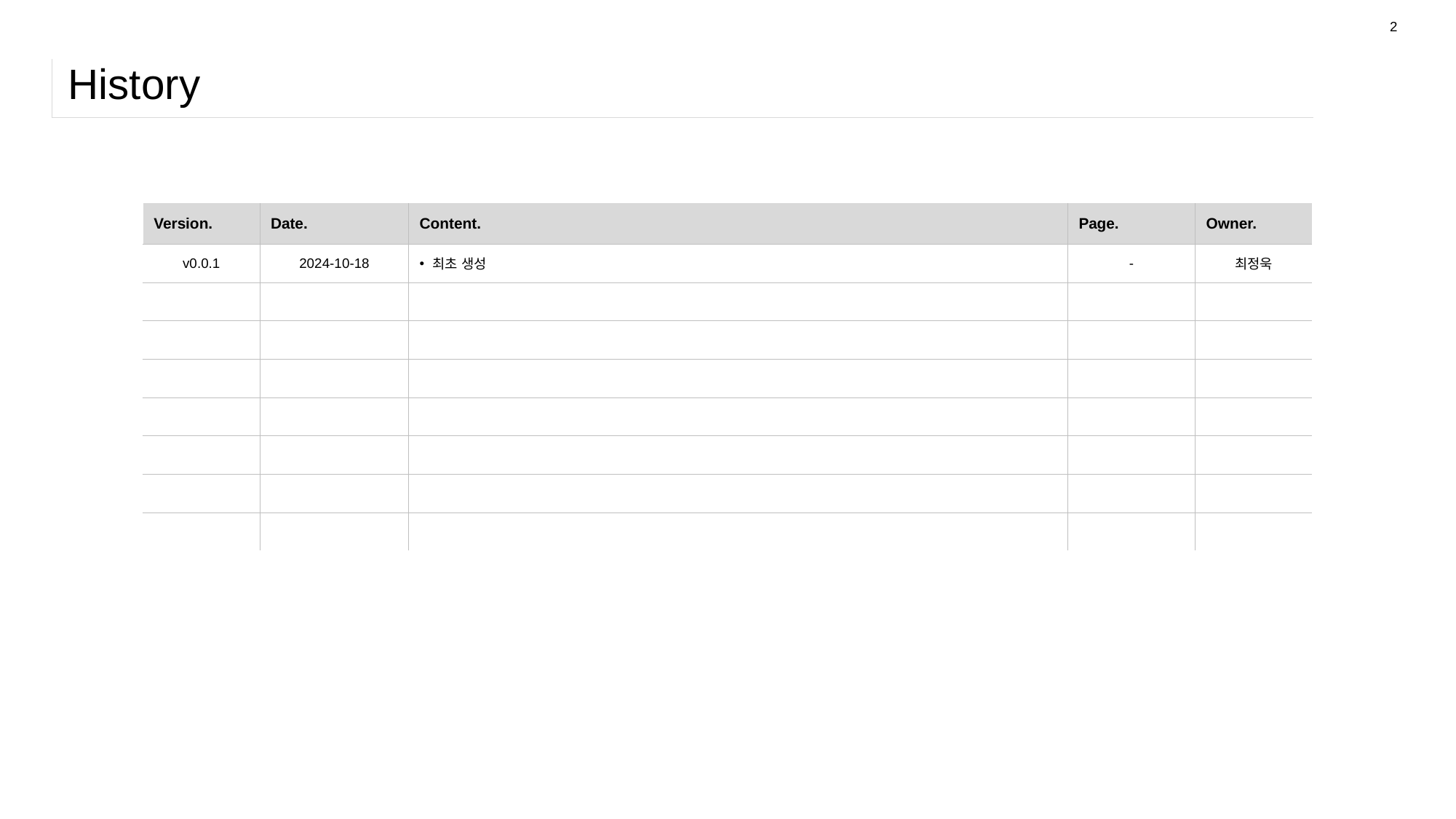

2
# History
| Version. | Date. | Content. | Page. | Owner. |
| --- | --- | --- | --- | --- |
| v0.0.1 | 2024-10-18 | 최초 생성 | - | 최정욱 |
|  |  |  |  |  |
|  |  |  |  |  |
|  |  |  |  |  |
|  |  |  |  |  |
|  |  |  |  |  |
|  |  |  |  |  |
|  |  |  |  |  |